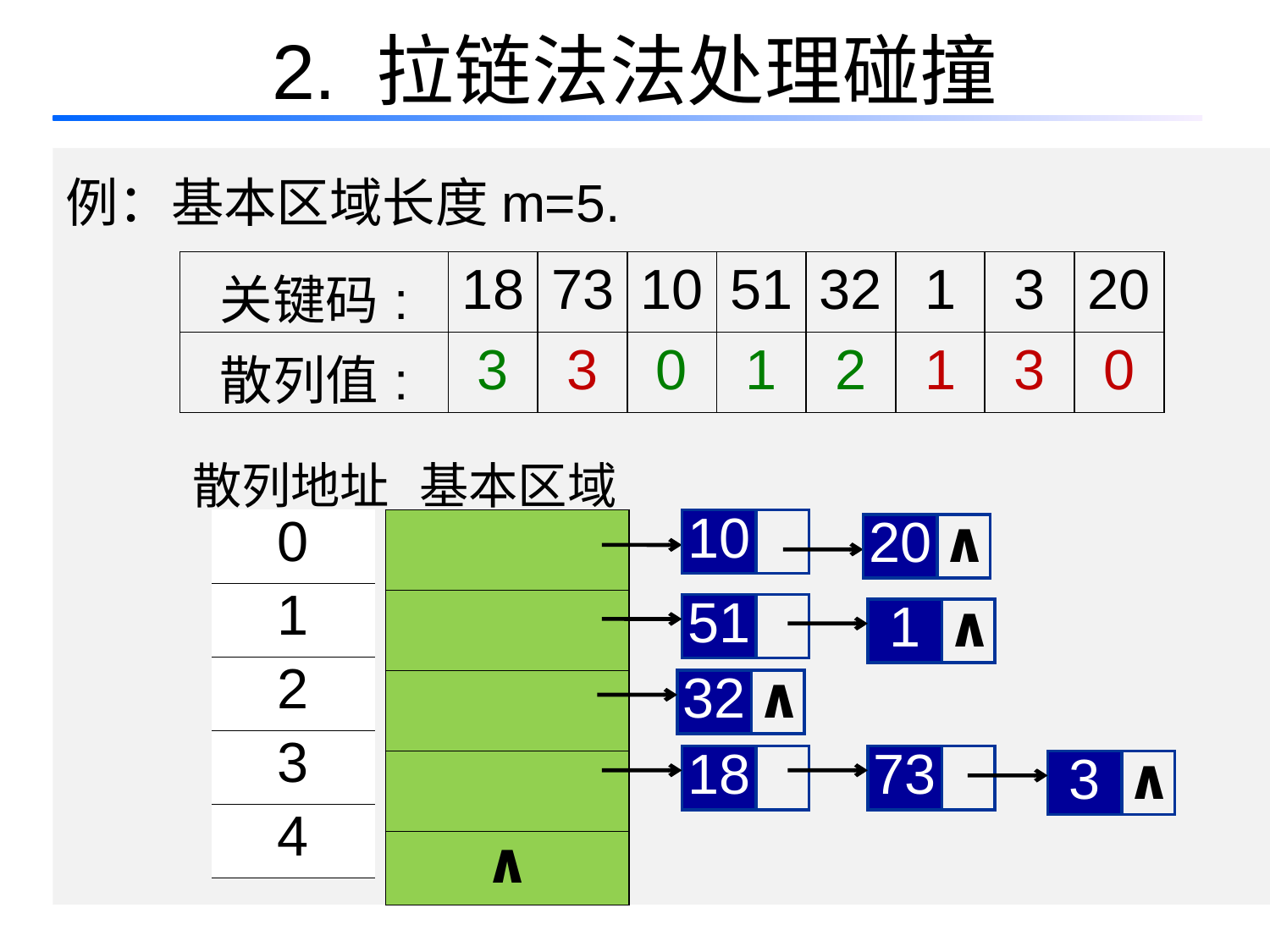

# 2. 拉链法法处理碰撞

例：基本区域长度m=5.
| 关键码: | 18 | 73 | 10 | 51 | 32 | 1 | 3 | 20 |
| --- | --- | --- | --- | --- | --- | --- | --- | --- |
| 散列值: | 3 | 3 | 0 | 1 | 2 | 1 | 3 | 0 |
散列地址
基本区域
| 0 |
| --- |
| 1 |
| 2 |
| 3 |
| 4 |
|  |
| --- |
|  |
|  |
|  |
| ∧ |
10

20
 ∧

51

1
 ∧

32
 ∧

18

73

3
 ∧